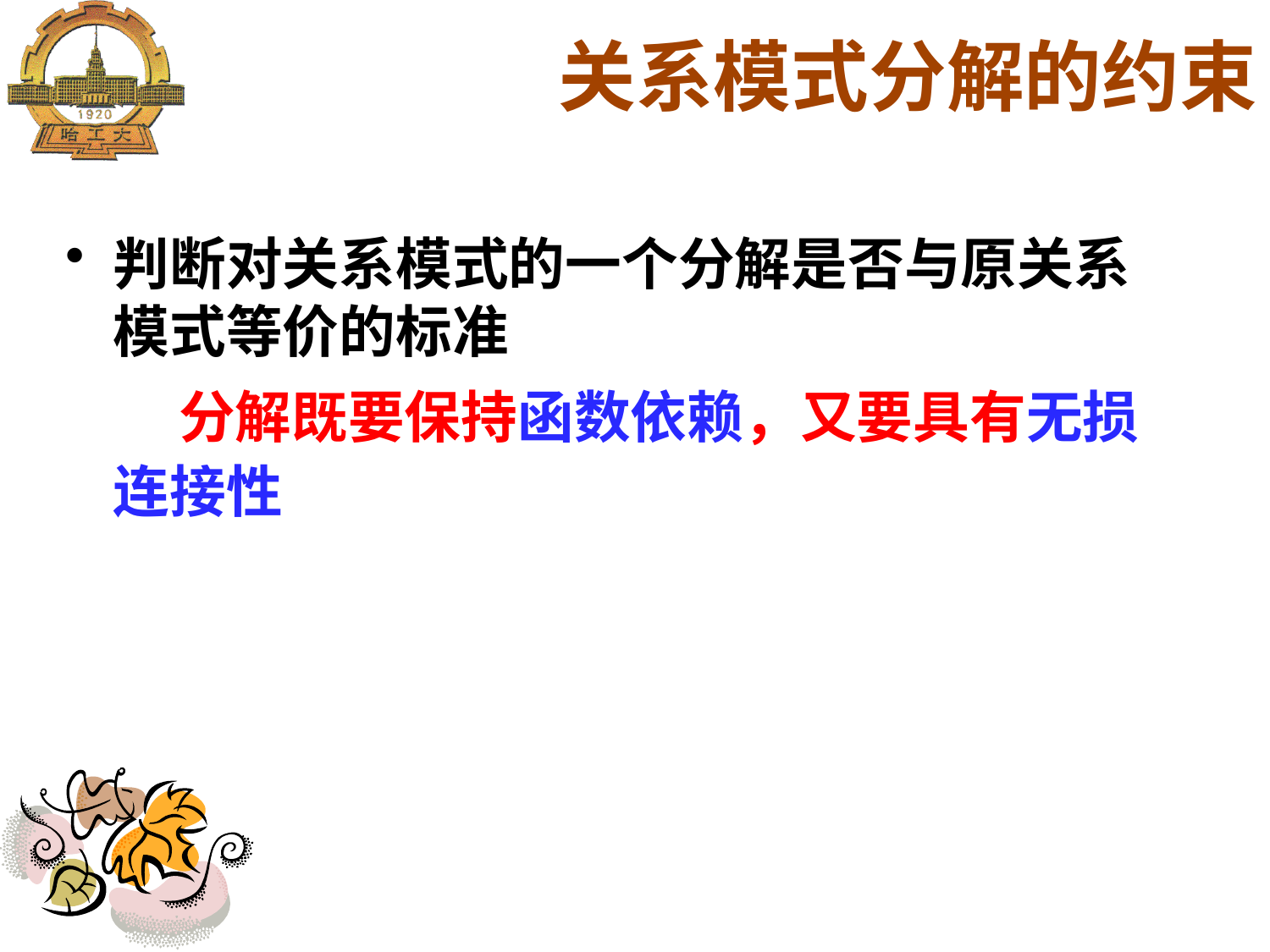

关系模式分解的约束
判断对关系模式的一个分解是否与原关系模式等价的标准
　　分解既要保持函数依赖，又要具有无损连接性